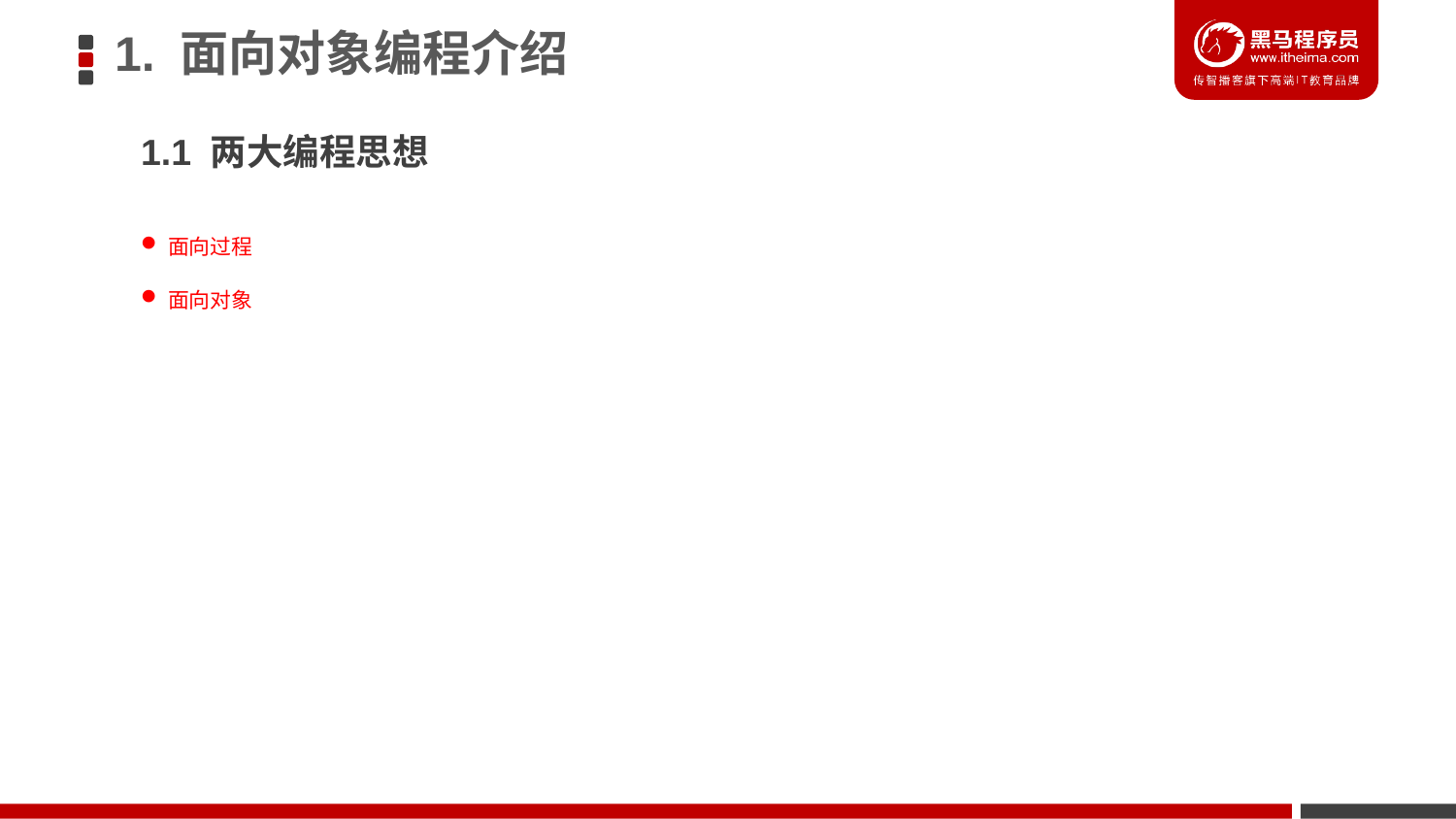

# 1. 面向对象编程介绍
1.1 两大编程思想
面向过程
面向对象